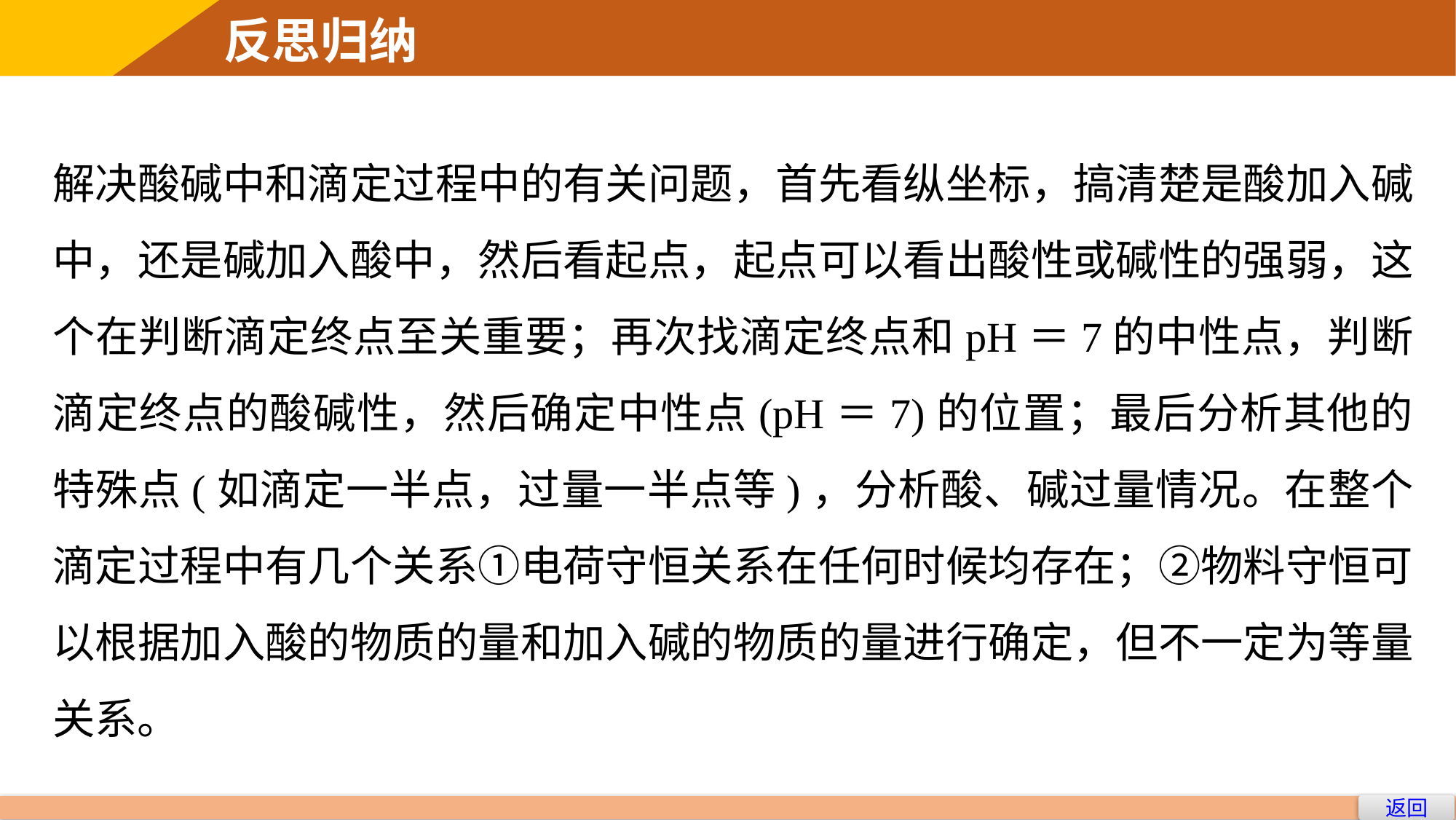

反思归纳
解决酸碱中和滴定过程中的有关问题，首先看纵坐标，搞清楚是酸加入碱中，还是碱加入酸中，然后看起点，起点可以看出酸性或碱性的强弱，这个在判断滴定终点至关重要；再次找滴定终点和pH＝7的中性点，判断滴定终点的酸碱性，然后确定中性点(pH＝7)的位置；最后分析其他的特殊点(如滴定一半点，过量一半点等)，分析酸、碱过量情况。在整个滴定过程中有几个关系①电荷守恒关系在任何时候均存在；②物料守恒可以根据加入酸的物质的量和加入碱的物质的量进行确定，但不一定为等量关系。
返回